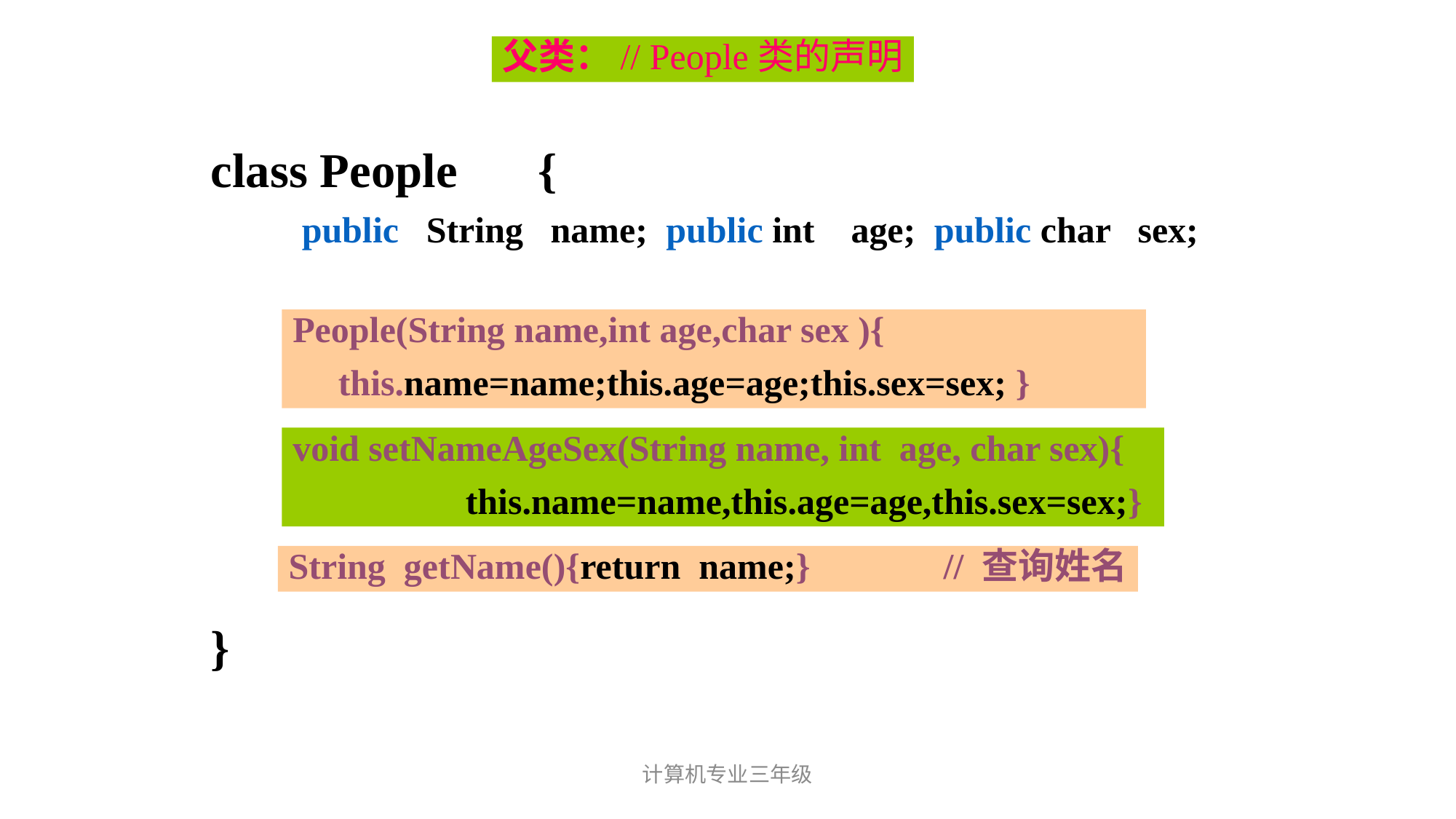

父类：// People类的声明

class People	{
          public   String   name;  public int    age;  public char   sex;

}
People(String name,int age,char sex ){
     this.name=name;this.age=age;this.sex=sex; }
void setNameAgeSex(String name, int  age, char sex){
                   this.name=name,this.age=age,this.sex=sex;}
String  getName(){return  name;}		// 查询姓名
计算机专业三年级